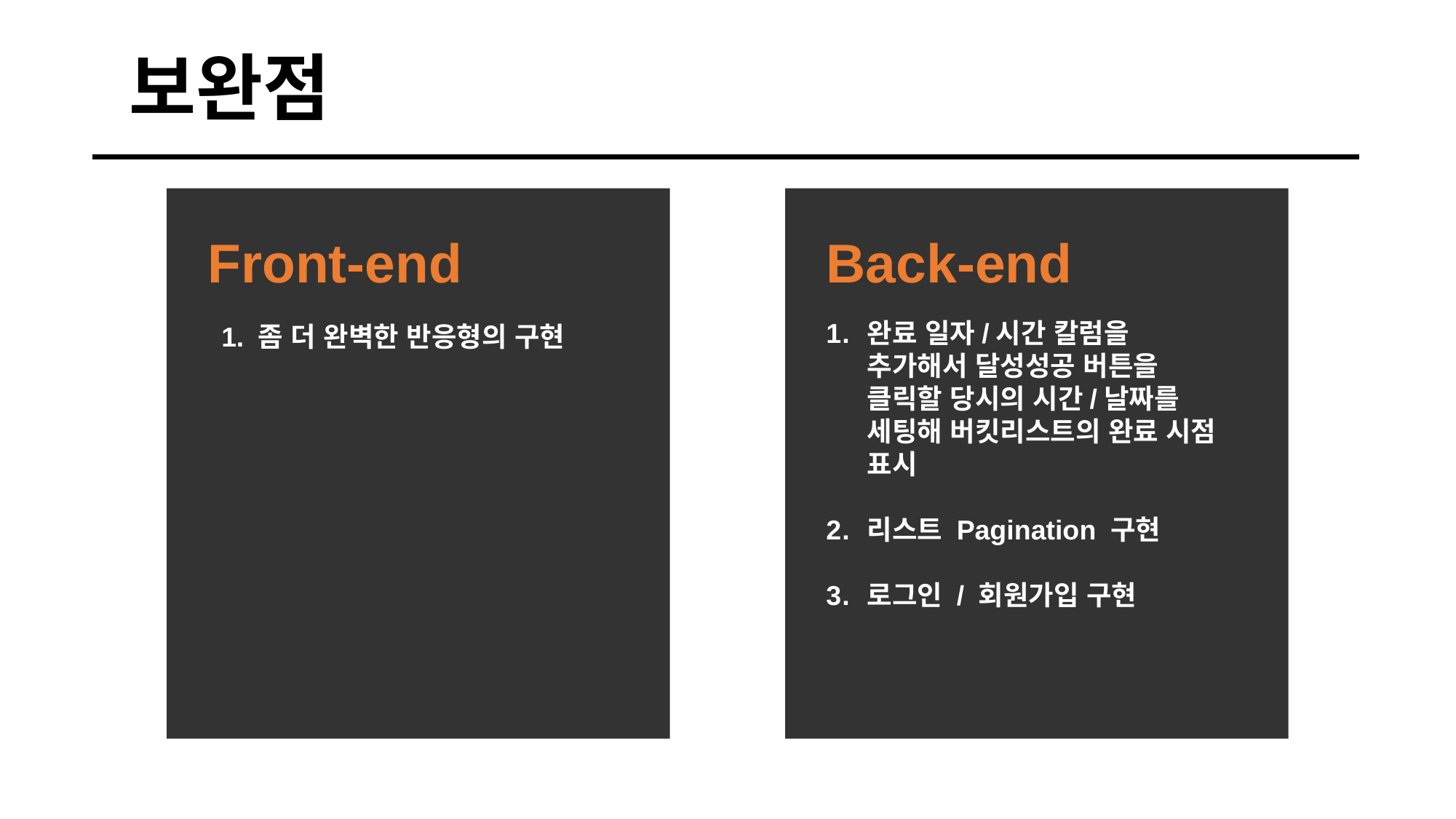

보완점

Front-end
Back-end
완료 일자/시간 칼럼을 추가해서 달성성공 버튼을 클릭할 당시의 시간/날짜를 세팅해 버킷리스트의 완료 시점 표시

리스트 Pagination 구현

로그인 / 회원가입 구현

1. 좀 더 완벽한 반응형의 구현